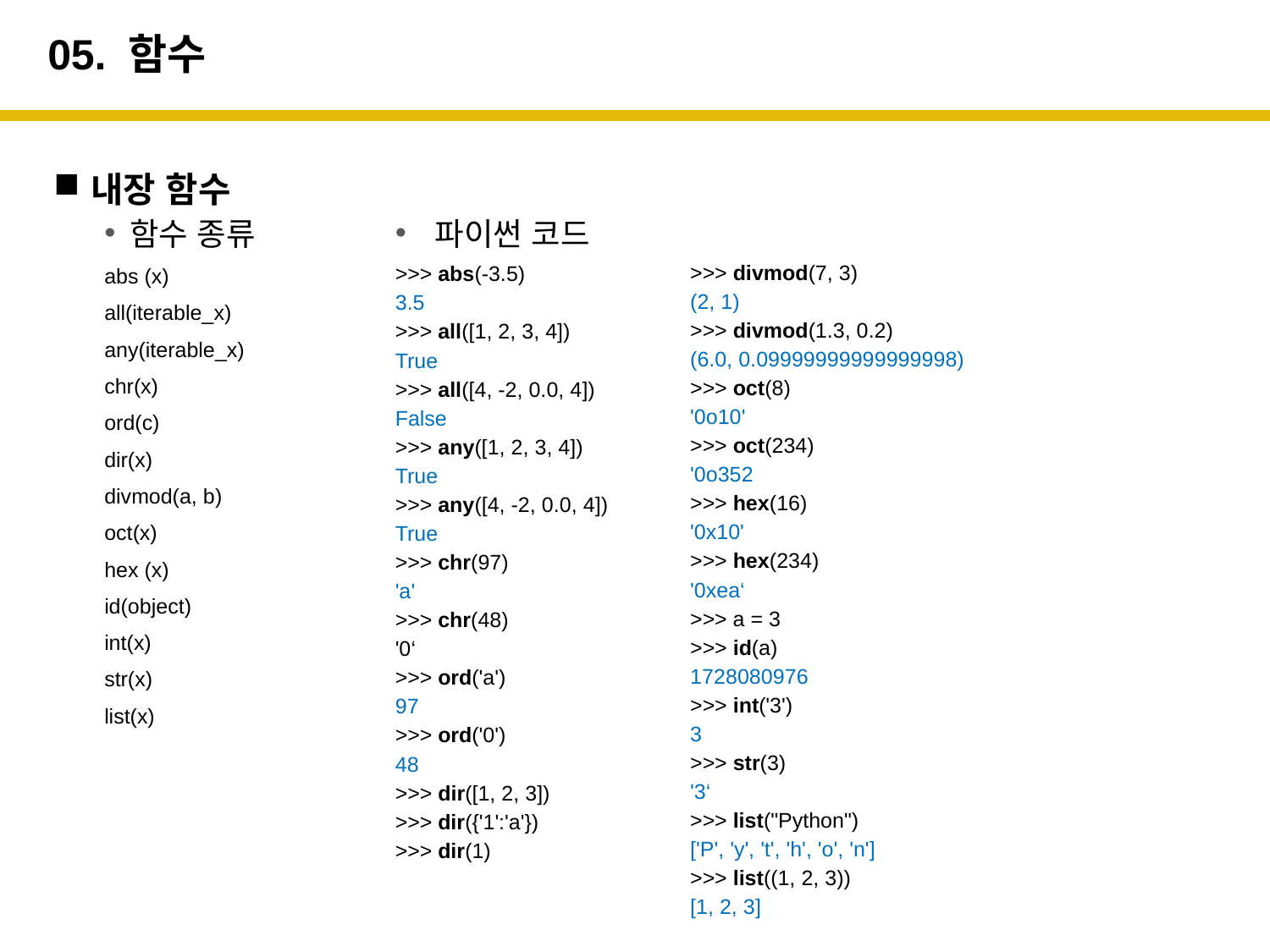

# 05. 함수
내장 함수

>>> divmod(7, 3)
(2, 1)
>>> divmod(1.3, 0.2)
(6.0, 0.09999999999999998)
>>> oct(8)
'0o10'
>>> oct(234)
'0o352
>>> hex(16)
'0x10'
>>> hex(234)
'0xea‘
>>> a = 3
>>> id(a)
1728080976
>>> int('3')
3
>>> str(3)
'3‘
>>> list("Python")
['P', 'y', 't', 'h', 'o', 'n']
>>> list((1, 2, 3))
[1, 2, 3]

함수 종류
abs (x)
all(iterable_x)
any(iterable_x)
chr(x)
ord(c)
dir(x)
divmod(a, b)
oct(x)
hex (x)
id(object)
int(x)
str(x)
list(x)

 파이썬 코드
>>> abs(-3.5)
3.5
>>> all([1, 2, 3, 4])
True
>>> all([4, -2, 0.0, 4])
False
>>> any([1, 2, 3, 4])
True
>>> any([4, -2, 0.0, 4])
True
>>> chr(97)
'a'
>>> chr(48)
'0‘
>>> ord('a')
97
>>> ord('0')
48
>>> dir([1, 2, 3])
>>> dir({'1':'a'})
>>> dir(1)